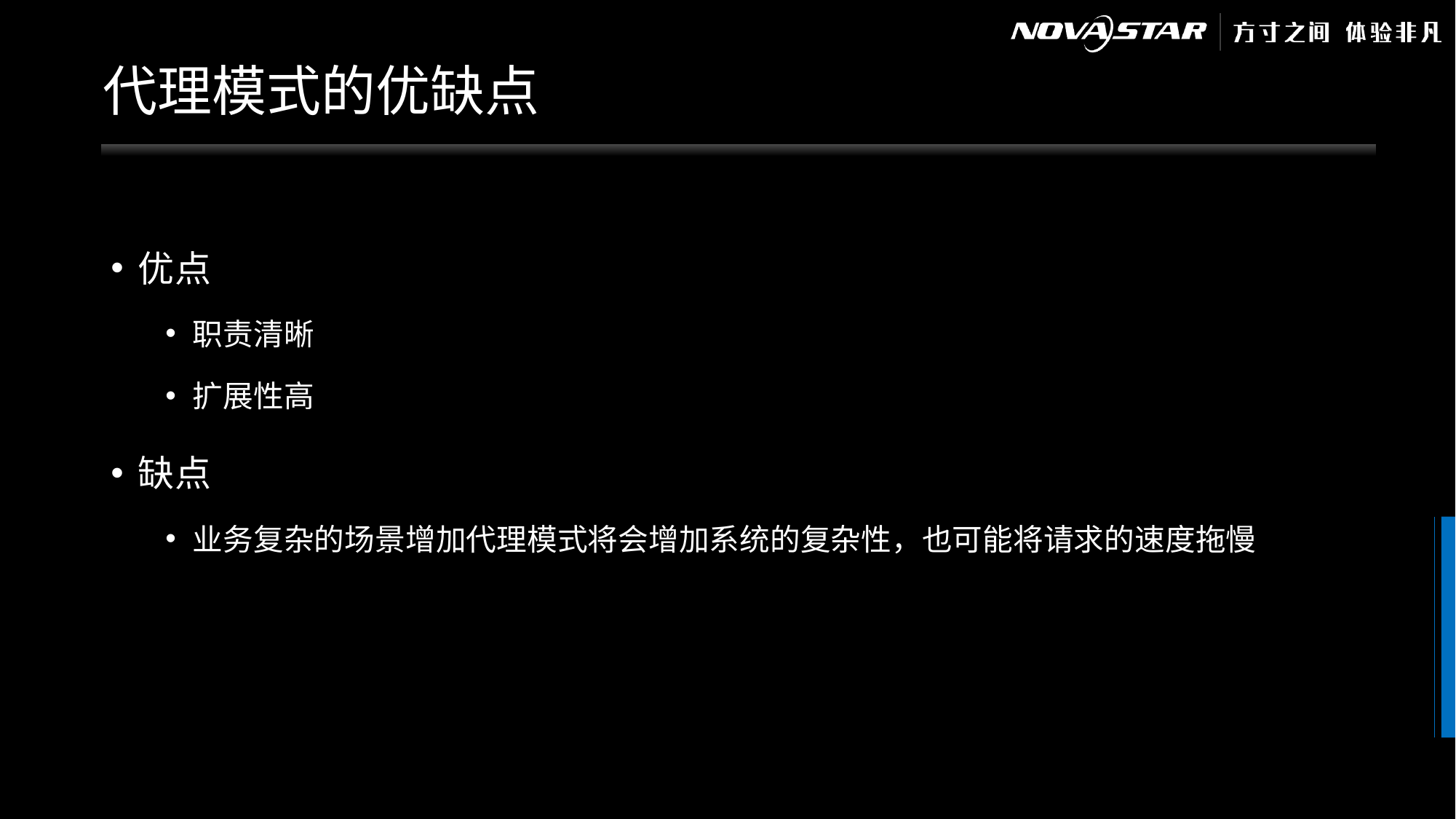

# 代理模式的优缺点

优点
职责清晰
扩展性高
缺点
业务复杂的场景增加代理模式将会增加系统的复杂性，也可能将请求的速度拖慢